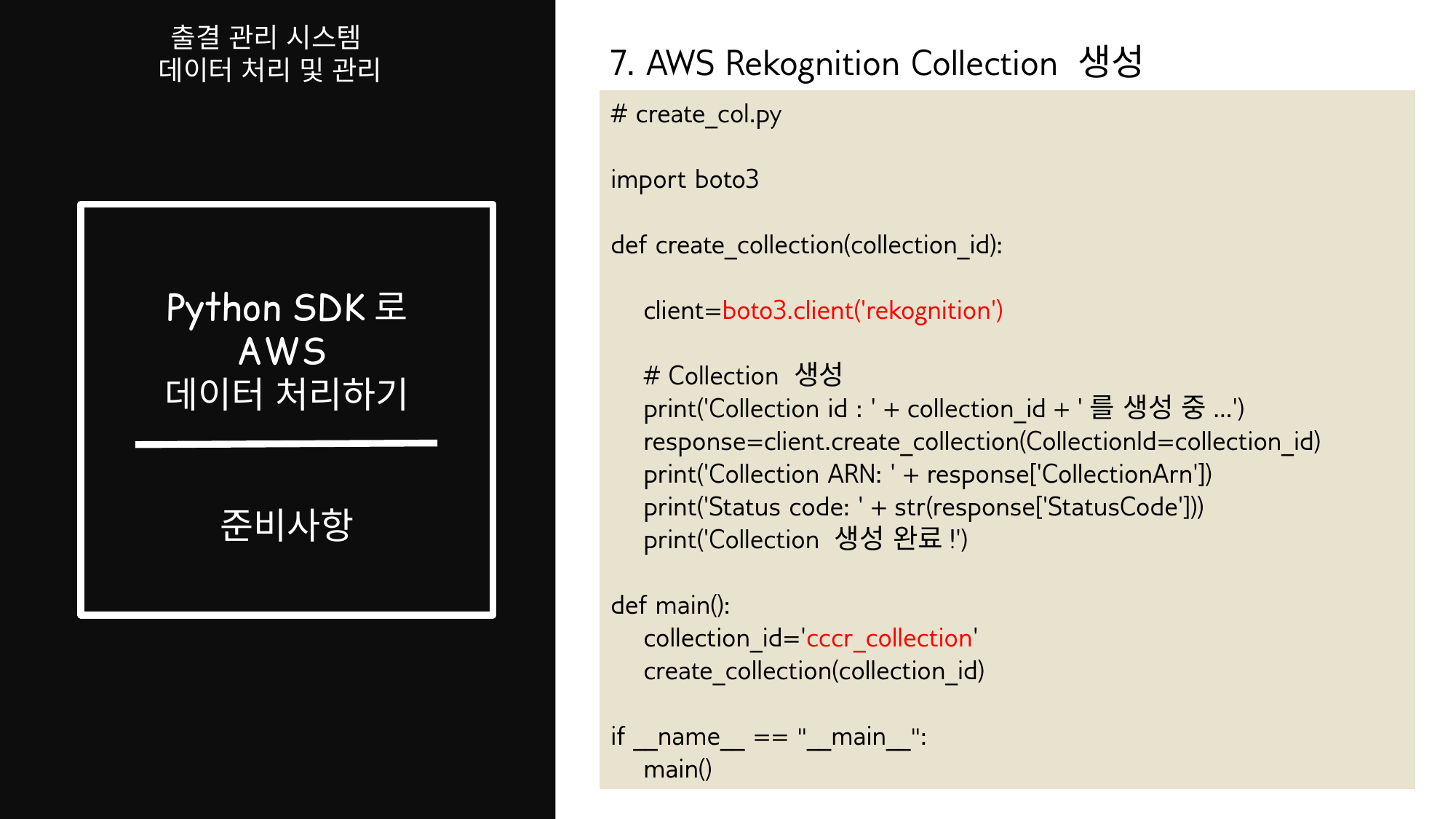

6)

출결 관리 시스템
데이터 처리 및 관리

7. AWS Rekognition Collection 생성

​# create_col.py

import boto3

def create_collection(collection_id):
    client=boto3.client('rekognition')

    # Collection 생성
    print('Collection id : ' + collection_id + '를 생성 중...')
    response=client.create_collection(CollectionId=collection_id)
    print('Collection ARN: ' + response['CollectionArn'])
    print('Status code: ' + str(response['StatusCode']))
    print('Collection 생성 완료!')

def main():
    collection_id='cccr_collection'
    create_collection(collection_id)
if __name__ == "__main__":
    main()

Python SDK로
AWS
데이터 처리하기

준비사항